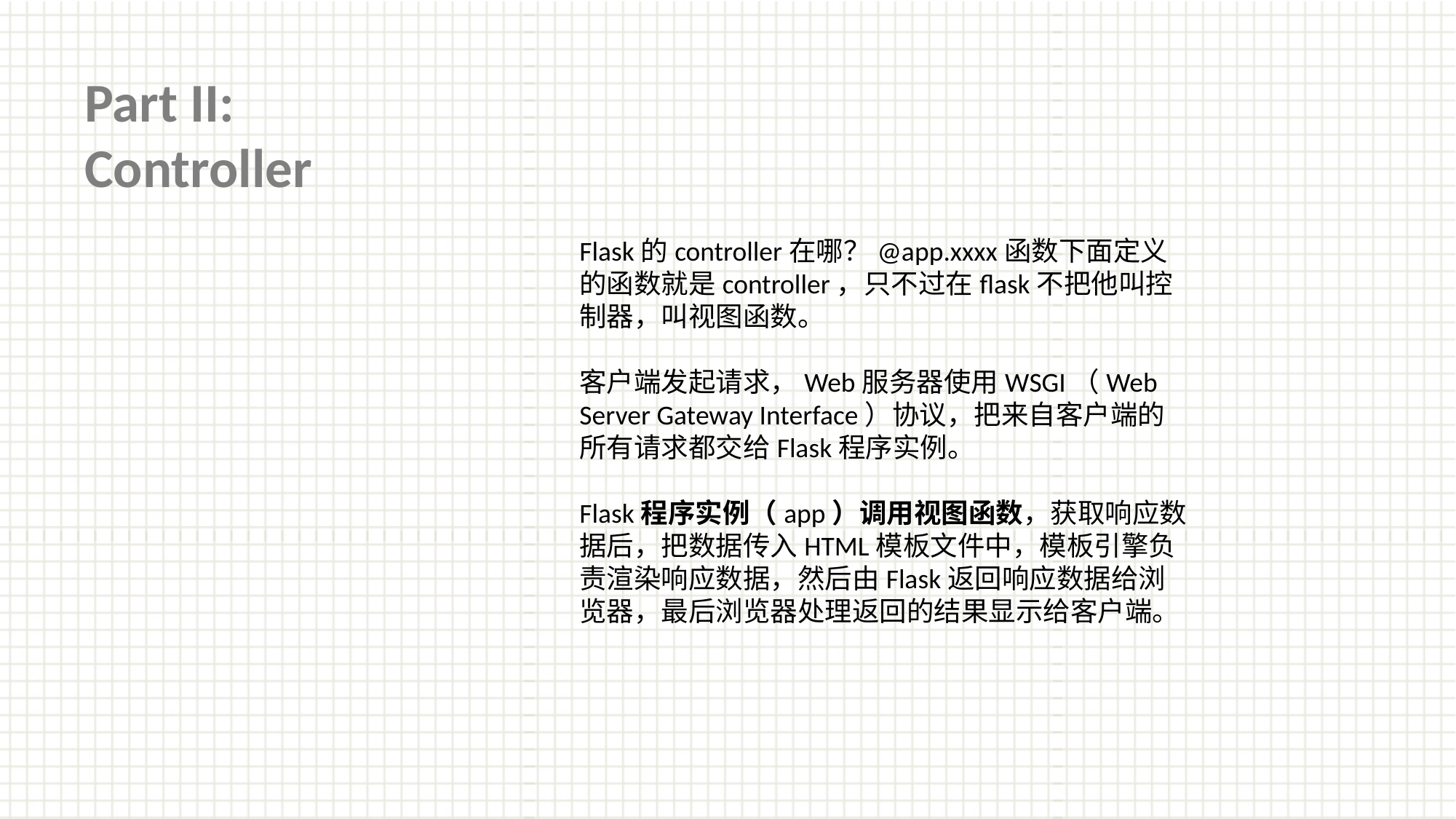

Part II:
Controller
Flask的controller在哪？@app.xxxx函数下面定义的函数就是controller，只不过在flask不把他叫控制器，叫视图函数。

客户端发起请求，Web服务器使用WSGI（Web Server Gateway Interface）协议，把来自客户端的所有请求都交给Flask程序实例。

Flask程序实例（app）调用视图函数，获取响应数据后，把数据传入HTML模板文件中，模板引擎负责渲染响应数据，然后由Flask返回响应数据给浏览器，最后浏览器处理返回的结果显示给客户端。